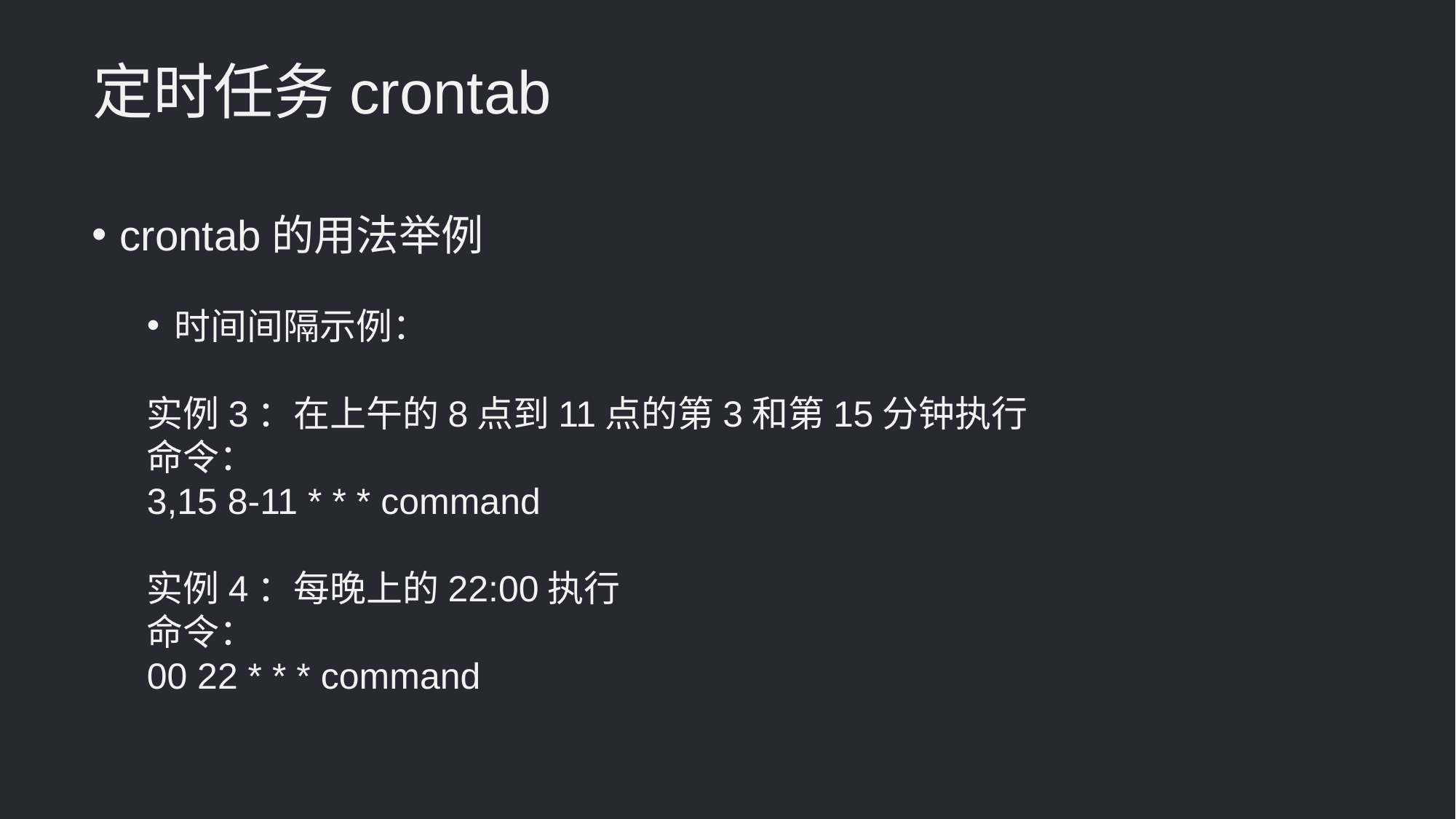

定时任务crontab
crontab的用法举例

时间间隔示例：

实例3：在上午的8点到11点的第3和第15分钟执行
命令：
3,15 8-11 * * * command

实例4：每晚上的22:00执行
命令：
00 22 * * * command